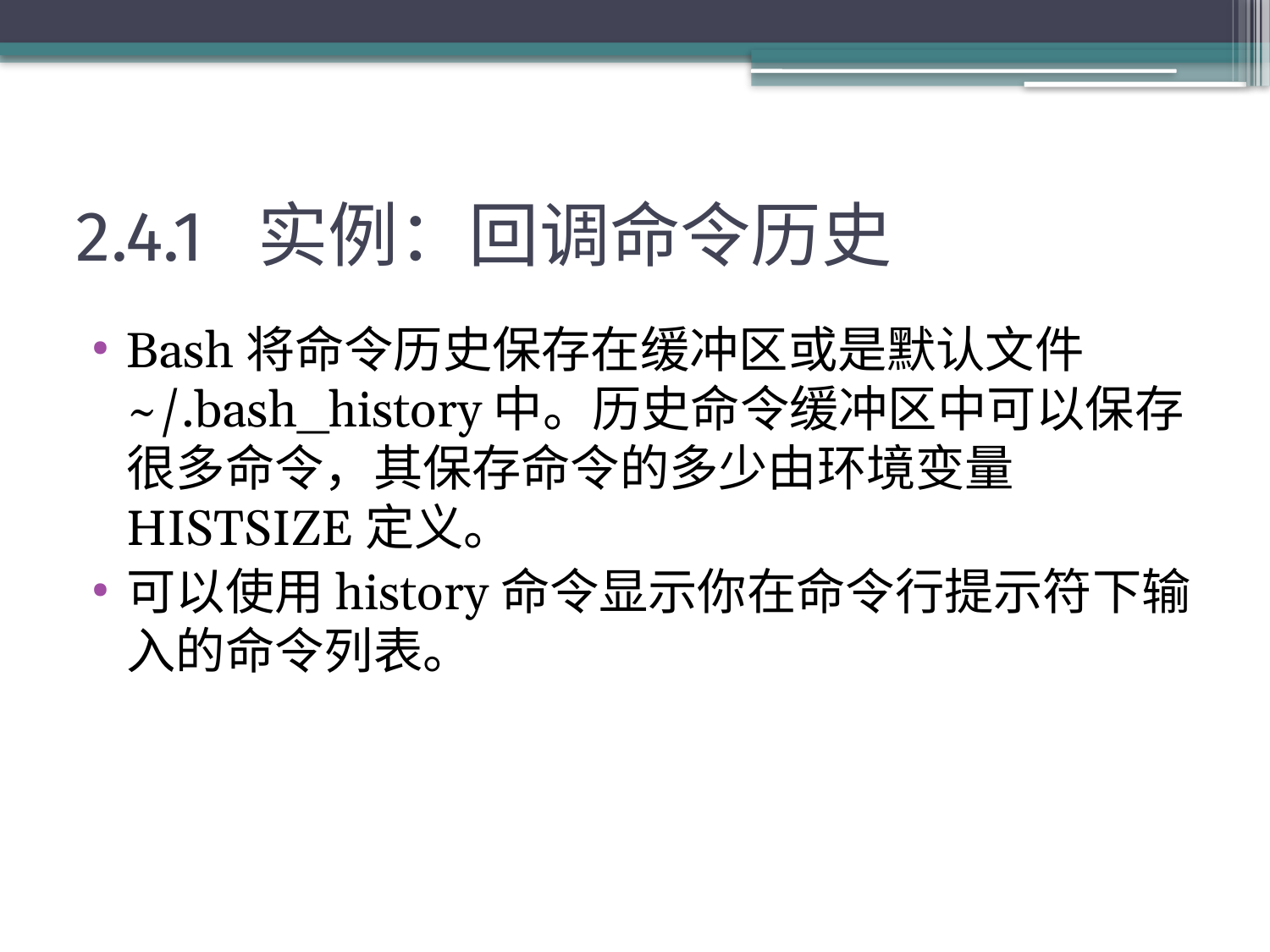

# 2.4.1  实例：回调命令历史
Bash将命令历史保存在缓冲区或是默认文件~/.bash_history中。历史命令缓冲区中可以保存很多命令，其保存命令的多少由环境变量HISTSIZE定义。
可以使用history命令显示你在命令行提示符下输入的命令列表。